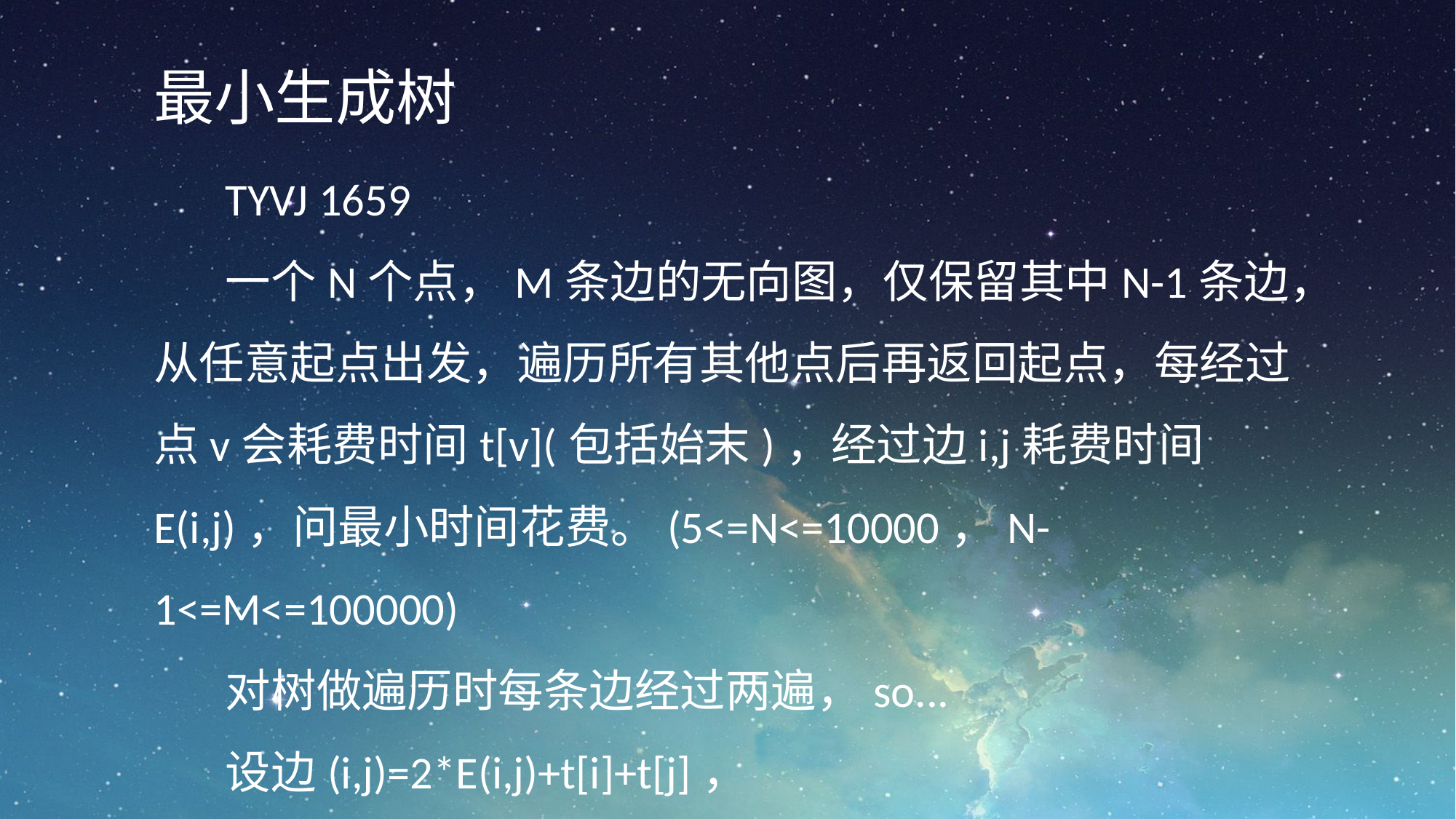

最小生成树
TYVJ 1659
一个N个点，M条边的无向图，仅保留其中N-1条边，从任意起点出发，遍历所有其他点后再返回起点，每经过点v会耗费时间t[v](包括始末)，经过边i,j耗费时间E(i,j)，问最小时间花费。(5<=N<=10000，N-1<=M<=100000)
对树做遍历时每条边经过两遍，so...
设边(i,j)=2*E(i,j)+t[i]+t[j]，
做最小生成树后ans+=min{t[i]}即可。